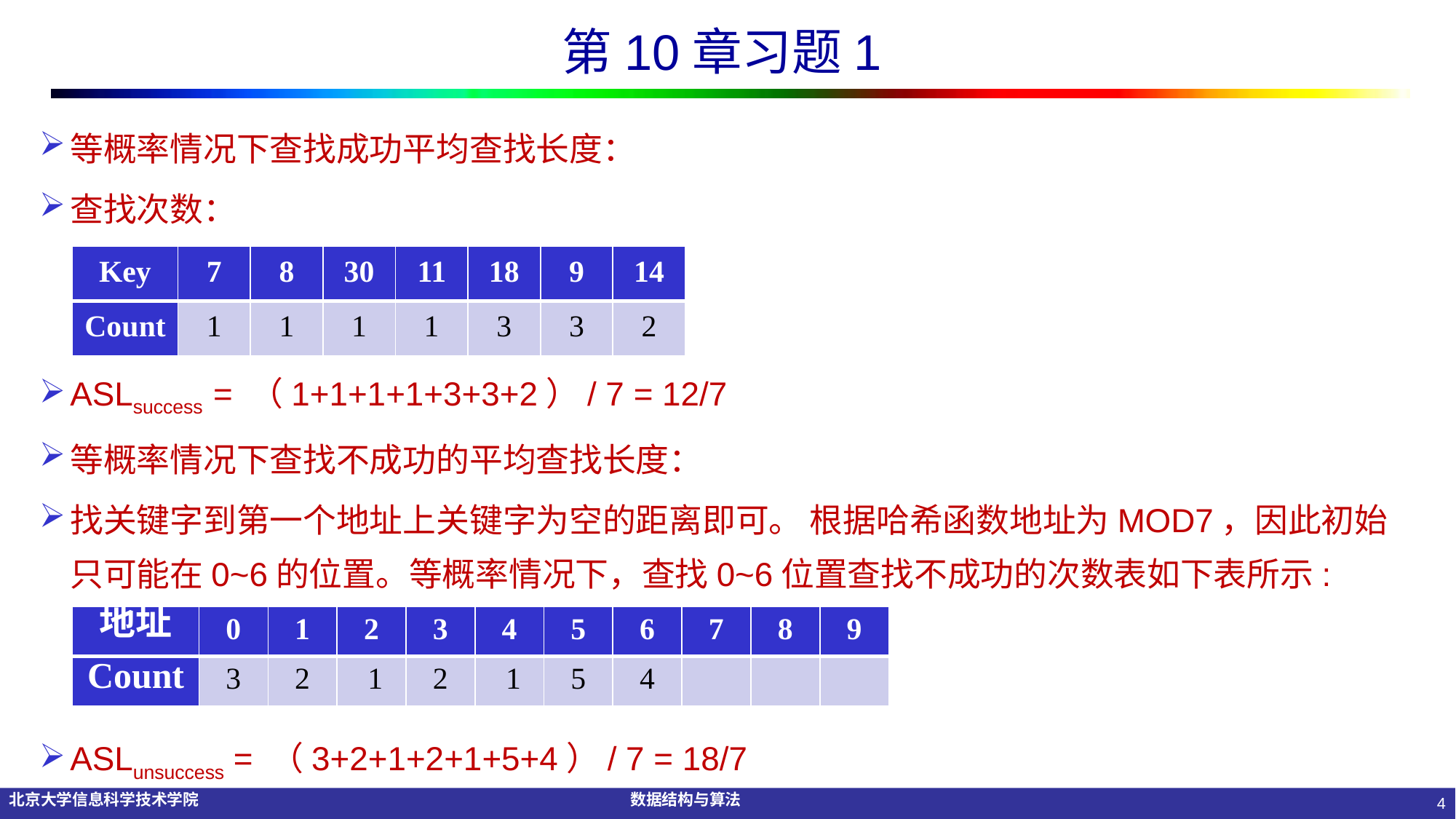

# 第10章习题1
等概率情况下查找成功平均查找长度：
查找次数：

ASLsuccess  = （1+1+1+1+3+3+2）/ 7 = 12/7
等概率情况下查找不成功的平均查找长度：
找关键字到第一个地址上关键字为空的距离即可。 根据哈希函数地址为MOD7，因此初始只可能在0~6的位置。等概率情况下，查找0~6位置查找不成功的次数表如下表所示:

ASLunsuccess = （3+2+1+2+1+5+4）/ 7 = 18/7

| Key | 7 | 8 | 30 | 11 | 18 | 9 | 14 |
| --- | --- | --- | --- | --- | --- | --- | --- |
| Count | 1 | 1 | 1 | 1 | 3 | 3 | 2 |
| 地址 | 0 | 1 | 2 | 3 | 4 | 5 | 6 | 7 | 8 | 9 |
| --- | --- | --- | --- | --- | --- | --- | --- | --- | --- | --- |
| Count | 3 | 2 | 1 | 2 | 1 | 5 | 4 |  |  |  |
4